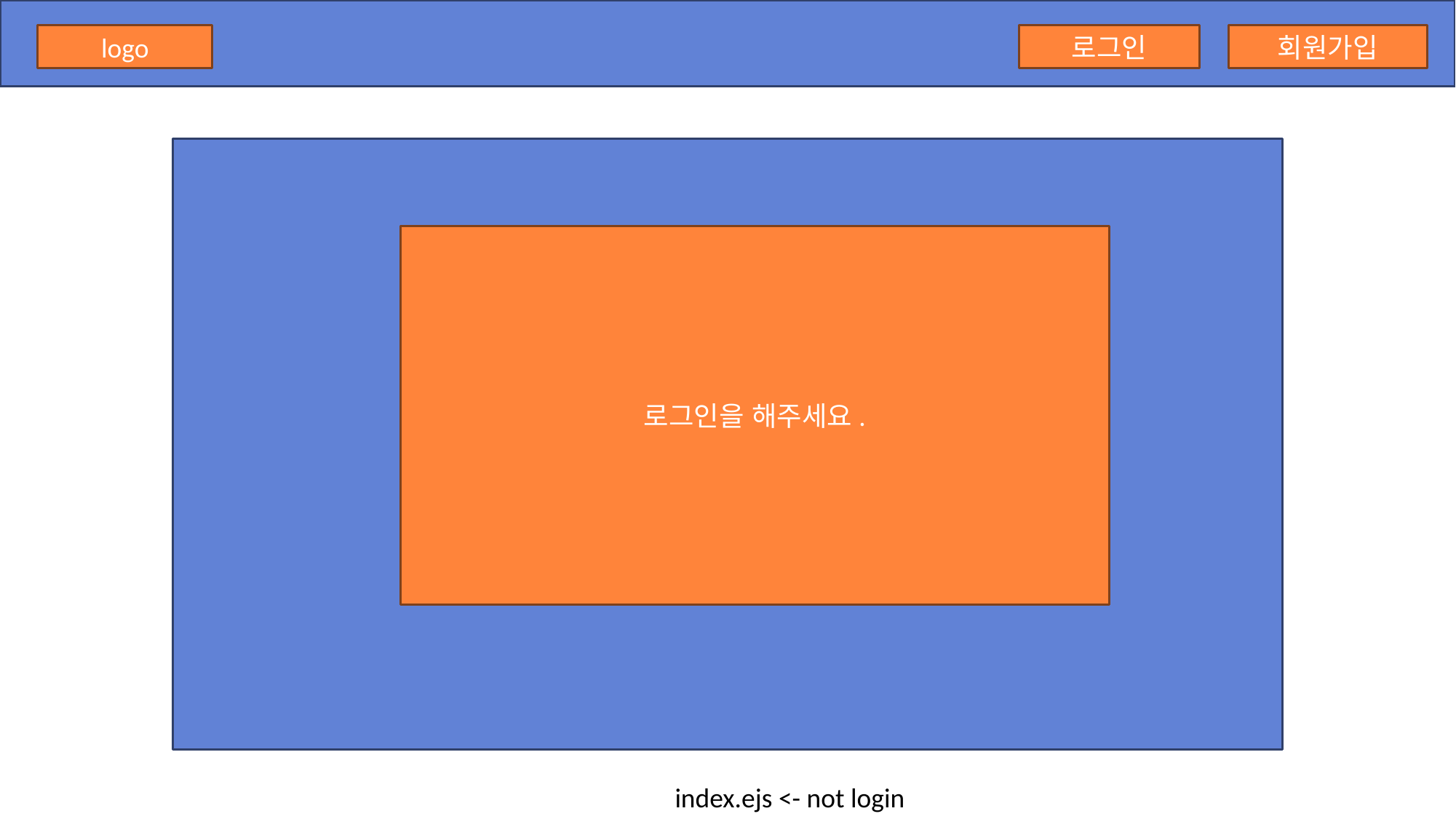

logo
로그인
회원가입

로그인을 해주세요.
index.ejs <- not login